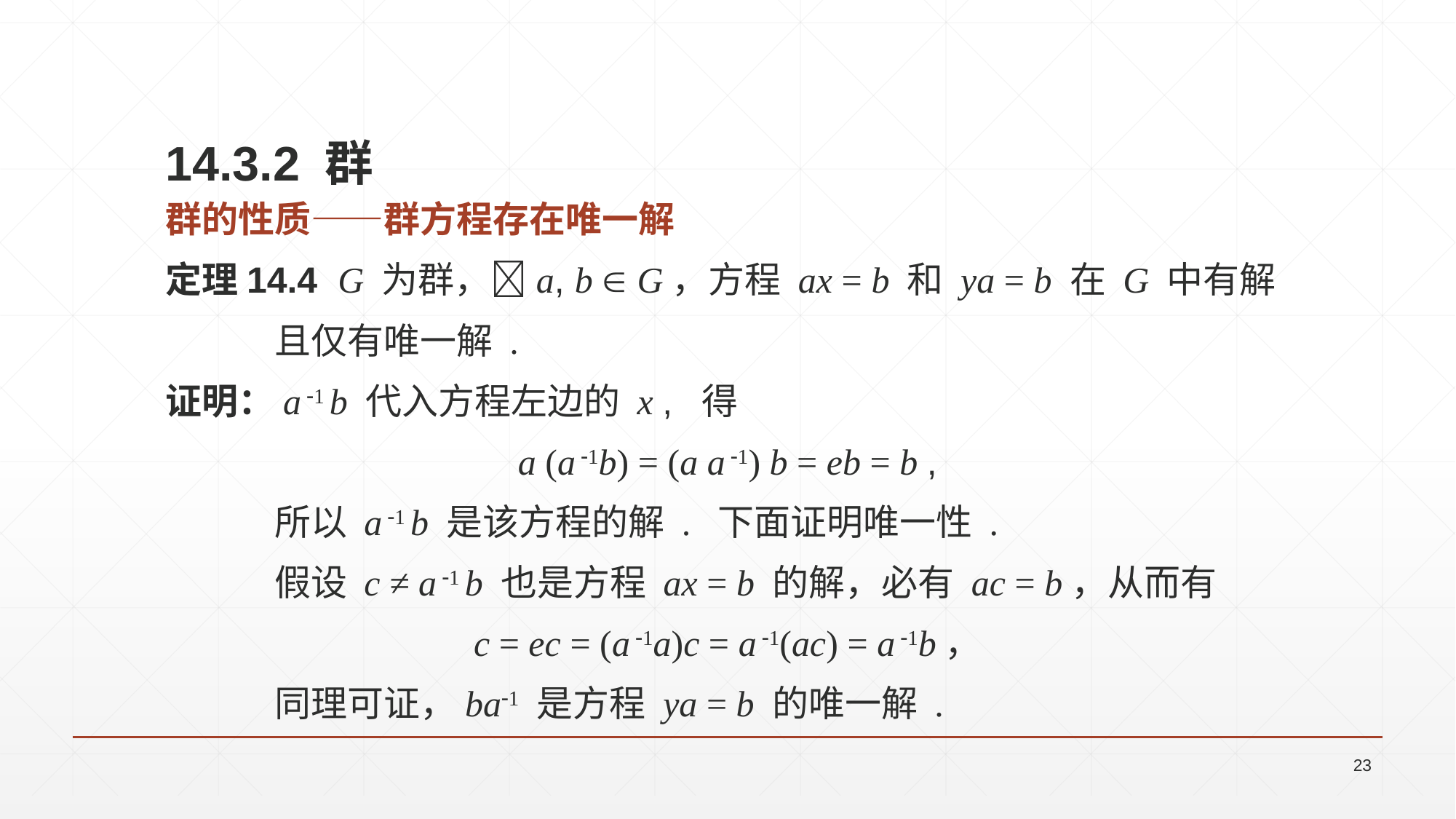

14.3.2 群
群的性质——群方程存在唯一解
定理14.4  G 为群，∀a, b ∈ G，方程 ax = b 和 ya = b 在 G 中有解
	且仅有唯一解 .
证明：a −1 b 代入方程左边的 x ,  得
a (a −1b) = (a a −1) b = eb = b ,
     	所以 a −1 b 是该方程的解 .  下面证明唯一性 .
    	假设 c ≠ a −1 b 也是方程 ax = b 的解，必有 ac = b，从而有
c = ec = (a −1a)c = a −1(ac) = a −1b，
      	同理可证，ba−1 是方程 ya = b 的唯一解 .

23